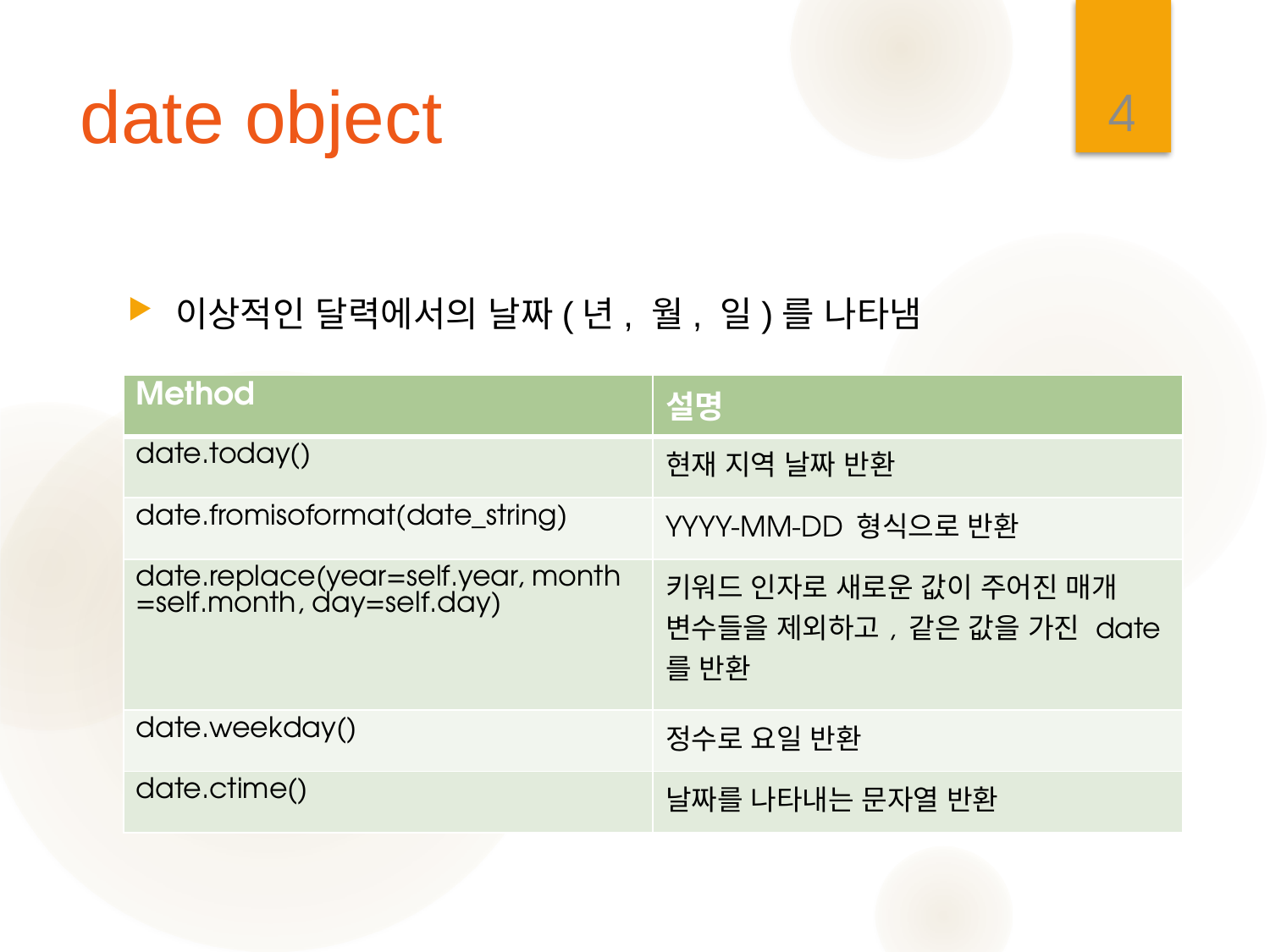

4
# date object
이상적인 달력에서의 날짜(년, 월, 일)를 나타냄

| Method | 설명 |
| --- | --- |
| date.today() | 현재 지역 날짜 반환 |
| date.fromisoformat(date\_string) | YYYY-MM-DD 형식으로 반환 |
| date.replace(year=self.year, month=self.month, day=self.day) | 키워드 인자로 새로운 값이 주어진 매개 변수들을 제외하고, 같은 값을 가진 date를 반환 |
| date.weekday() | 정수로 요일 반환 |
| date.ctime() | 날짜를 나타내는 문자열 반환 |